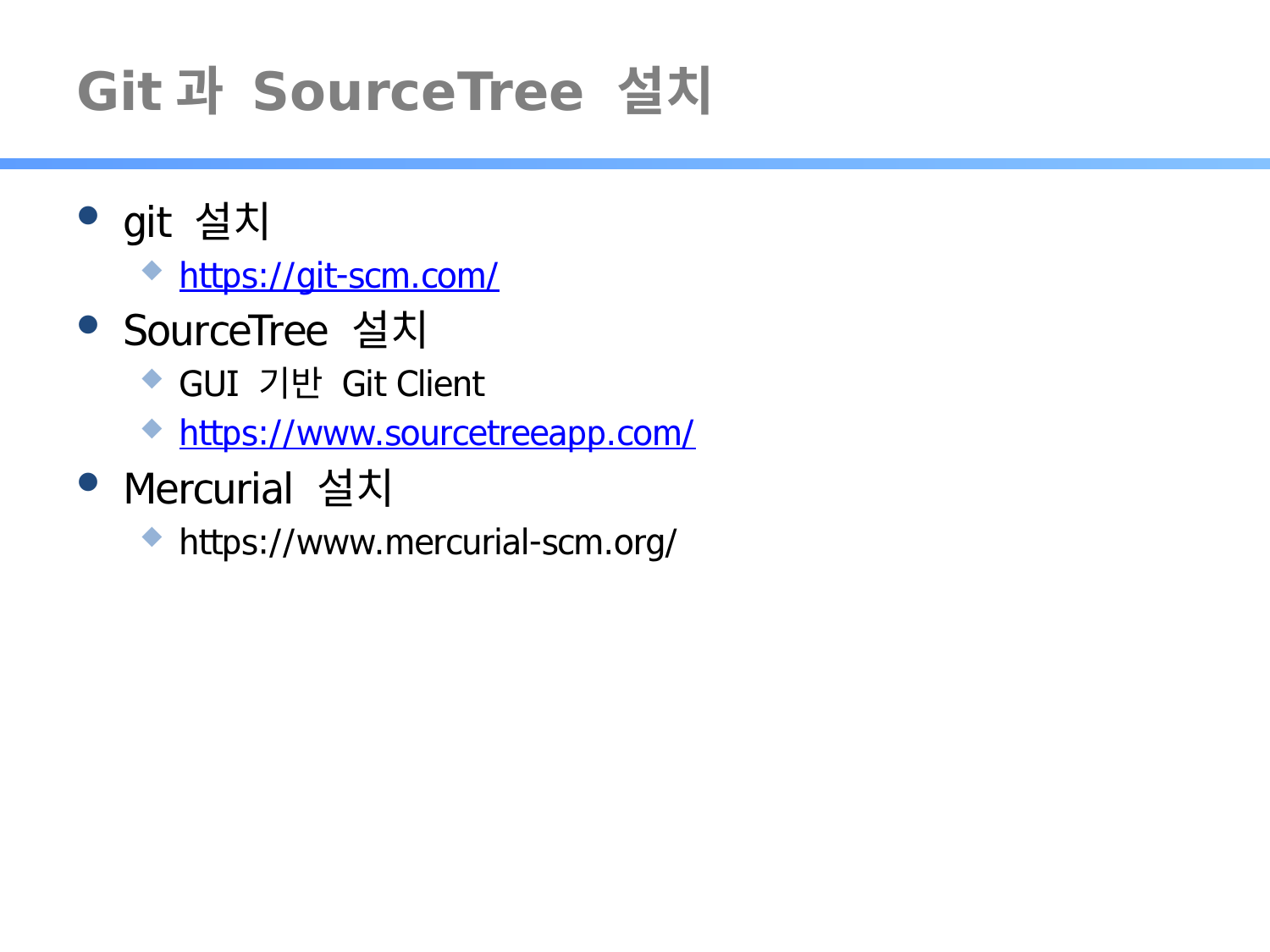

# Git과 SourceTree 설치
git 설치
https://git-scm.com/
SourceTree 설치
GUI 기반 Git Client
https://www.sourcetreeapp.com/
Mercurial 설치
https://www.mercurial-scm.org/